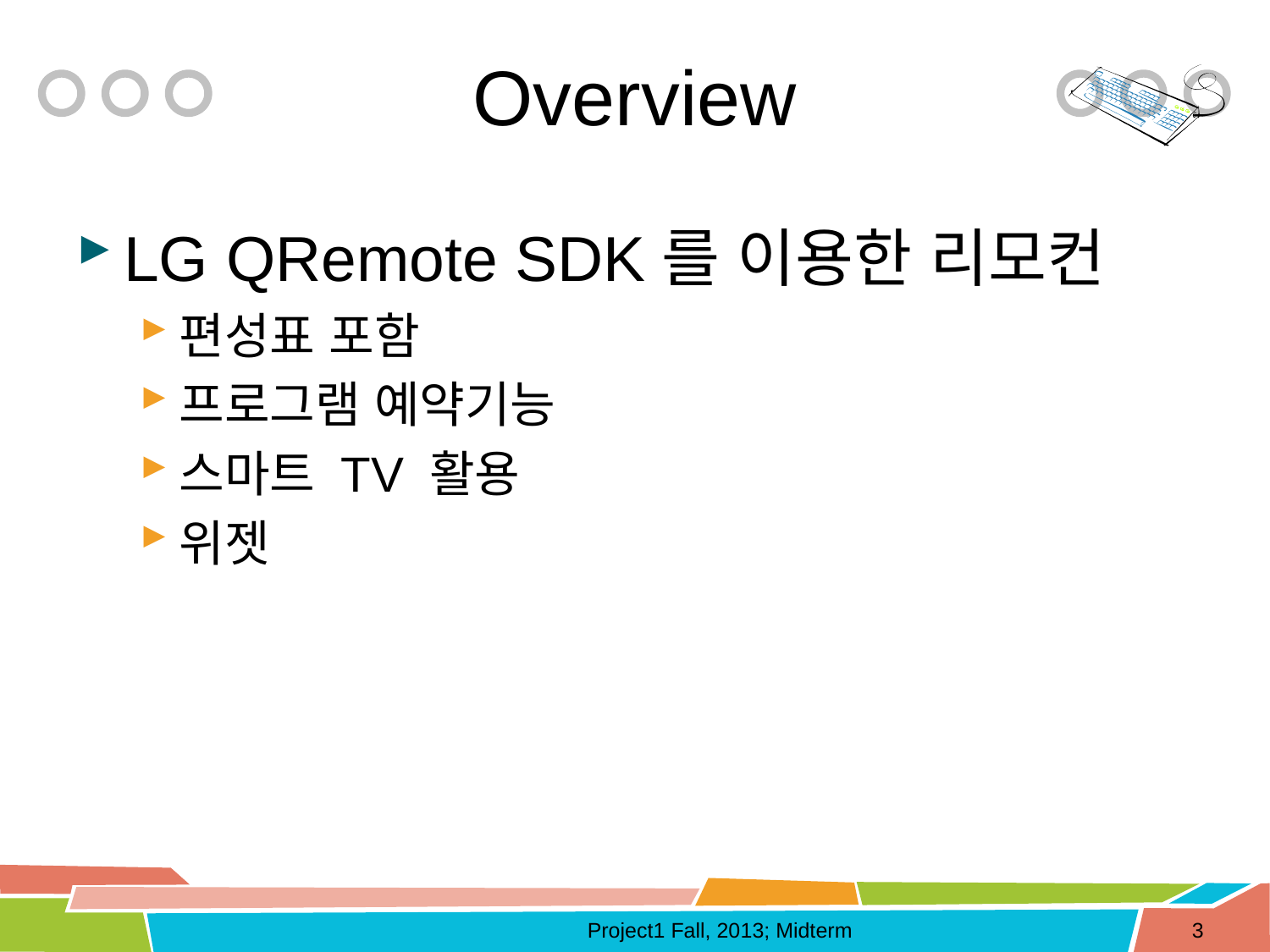

# Overview
LG QRemote SDK를 이용한 리모컨
편성표 포함
프로그램 예약기능
스마트 TV 활용
위젯
Project1 Fall, 2013; Midterm
3